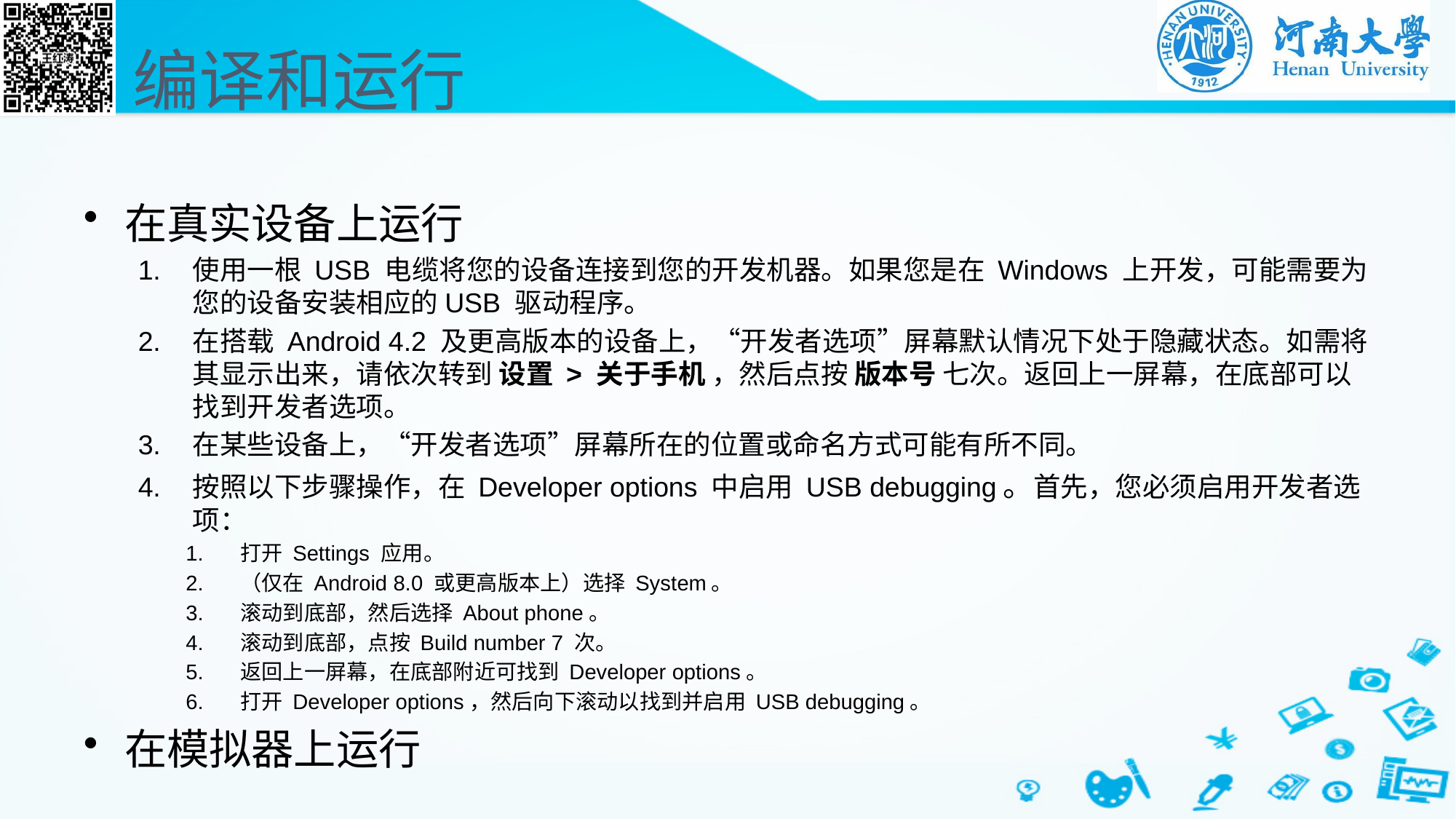

# 编译和运行
在真实设备上运行
使用一根 USB 电缆将您的设备连接到您的开发机器。如果您是在 Windows 上开发，可能需要为您的设备安装相应的USB 驱动程序。
在搭载 Android 4.2 及更高版本的设备上，“开发者选项”屏幕默认情况下处于隐藏状态。如需将其显示出来，请依次转到 设置 > 关于手机 ，然后点按 版本号 七次。返回上一屏幕，在底部可以找到开发者选项。
在某些设备上，“开发者选项”屏幕所在的位置或命名方式可能有所不同。
按照以下步骤操作，在 Developer options 中启用 USB debugging。首先，您必须启用开发者选项：
打开 Settings 应用。
（仅在 Android 8.0 或更高版本上）选择 System。
滚动到底部，然后选择 About phone。
滚动到底部，点按 Build number 7 次。
返回上一屏幕，在底部附近可找到 Developer options。
打开 Developer options，然后向下滚动以找到并启用 USB debugging。
在模拟器上运行